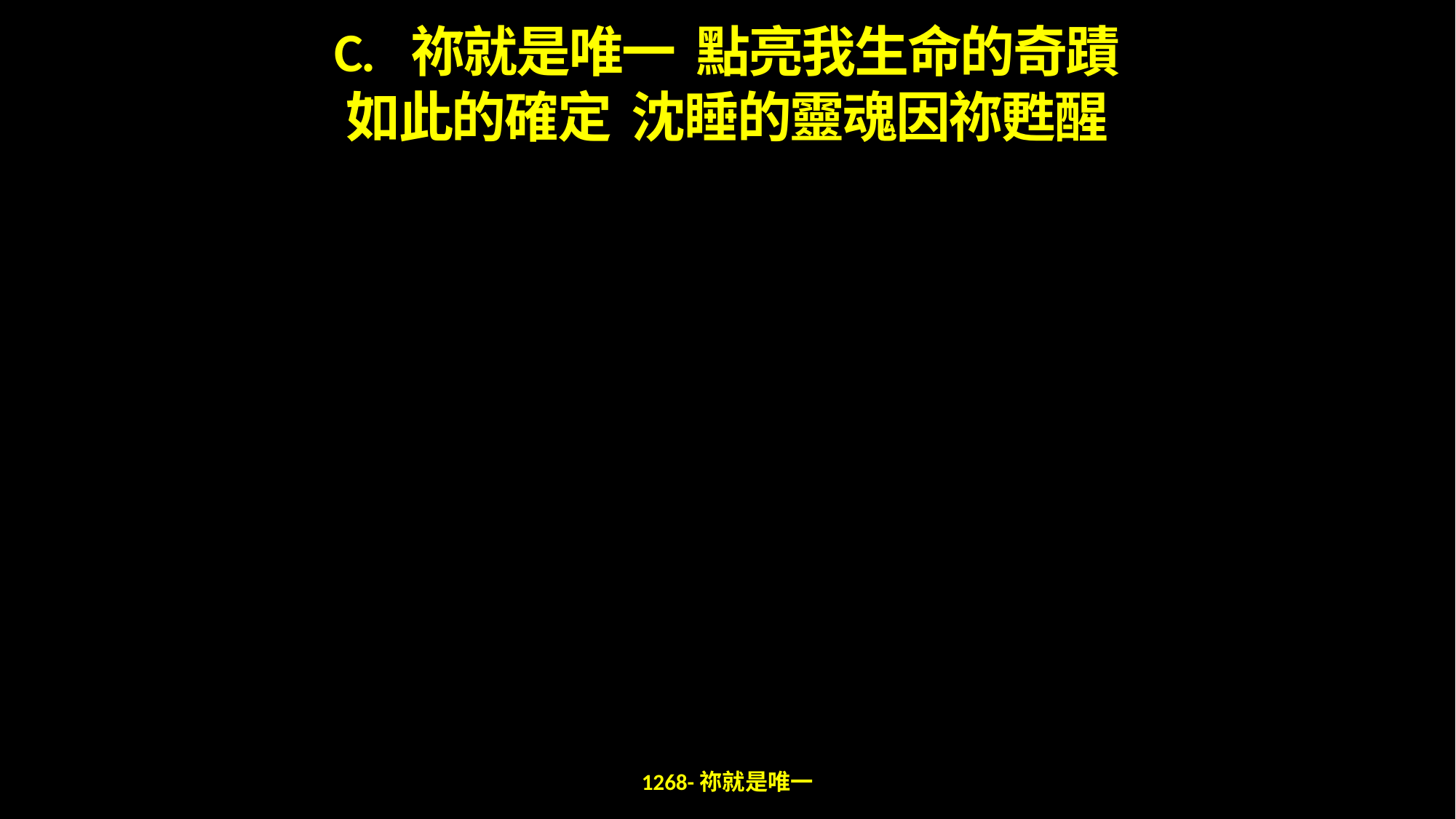

C.  祢就是唯一  點亮我生命的奇蹟
如此的確定  沈睡的靈魂因祢甦醒

1268-祢就是唯一